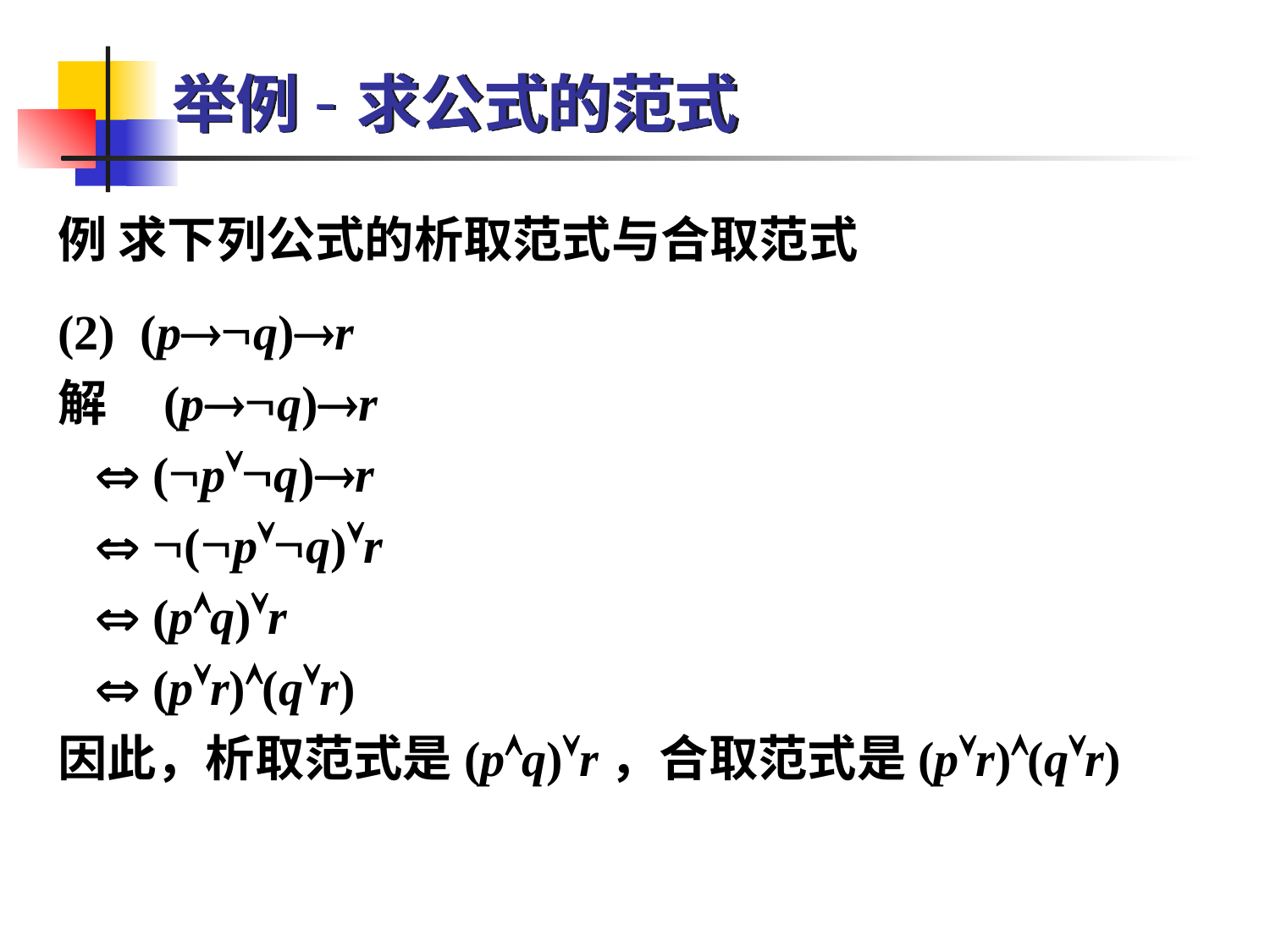

# 举例-求公式的范式
例 求下列公式的析取范式与合取范式
(2)  (p→¬q)→r
解    (p→¬q)→r
   ⇔ (¬p∨¬q)→r
   ⇔ ¬(¬p∨¬q)∨r
   ⇔ (p∧q)∨r
   ⇔ (p∨r)∧(q∨r)
因此，析取范式是(p∧q)∨r，合取范式是(p∨r)∧(q∨r)